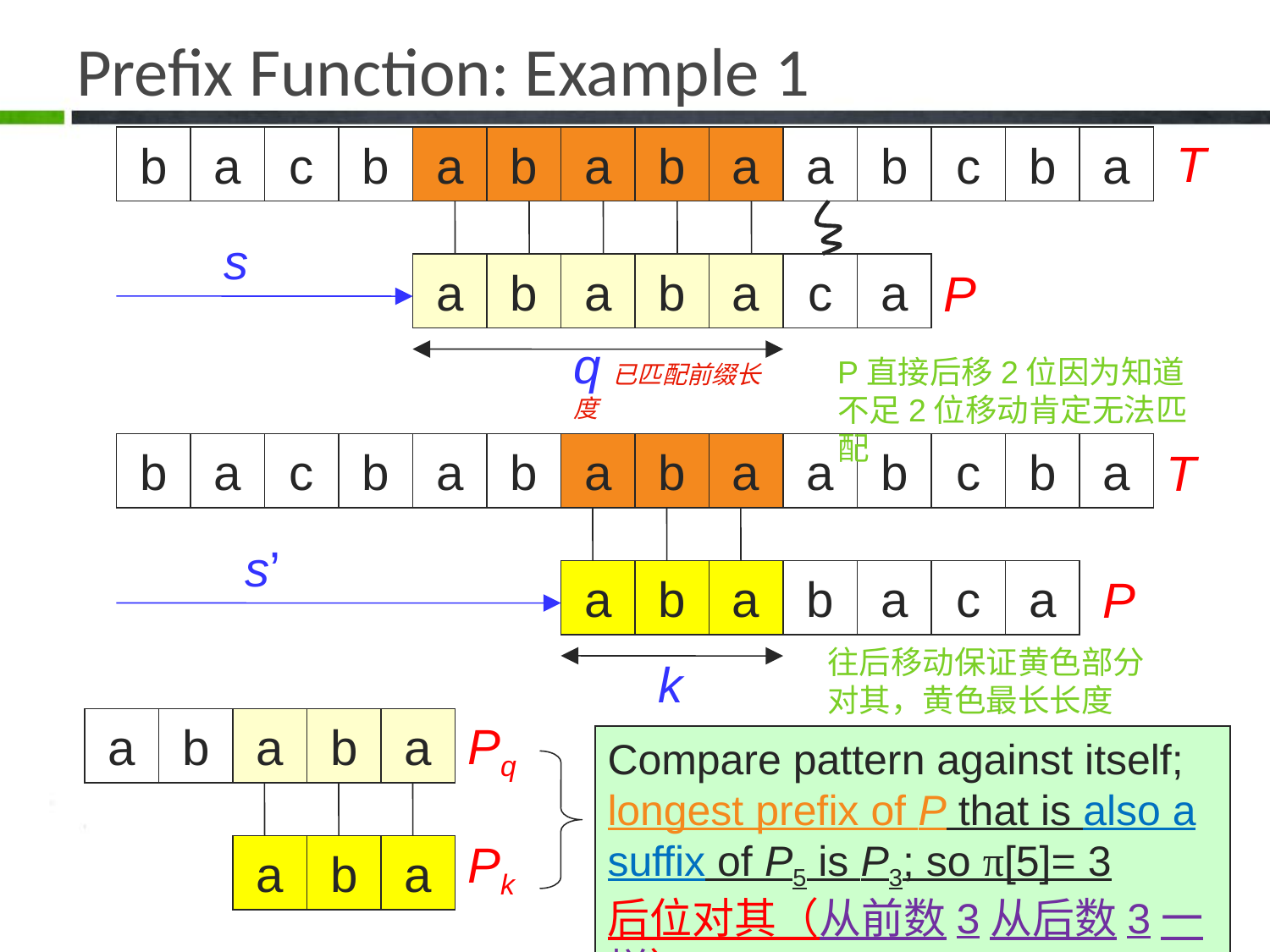

# Prefix Function: Example 1
b
a
c
b
a
b
a
b
a
a
b
c
b
a
T

s
a
b
a
b
a
c
a
P

q已匹配前缀长度
P直接后移2位因为知道不足2位移动肯定无法匹配

b
a
c
b
a
b
a
b
a
a
b
c
b
a
T

s’
a
b
a
b
a
c
a
P

往后移动保证黄色部分对其，黄色最长长度
k

a
b
a
b
a
Pq
Compare pattern against itself; longest prefix of P that is also a suffix of P5 is P3; so π[5]= 3
后位对其（从前数3从后数3一样）

Pk
a
b
a
42